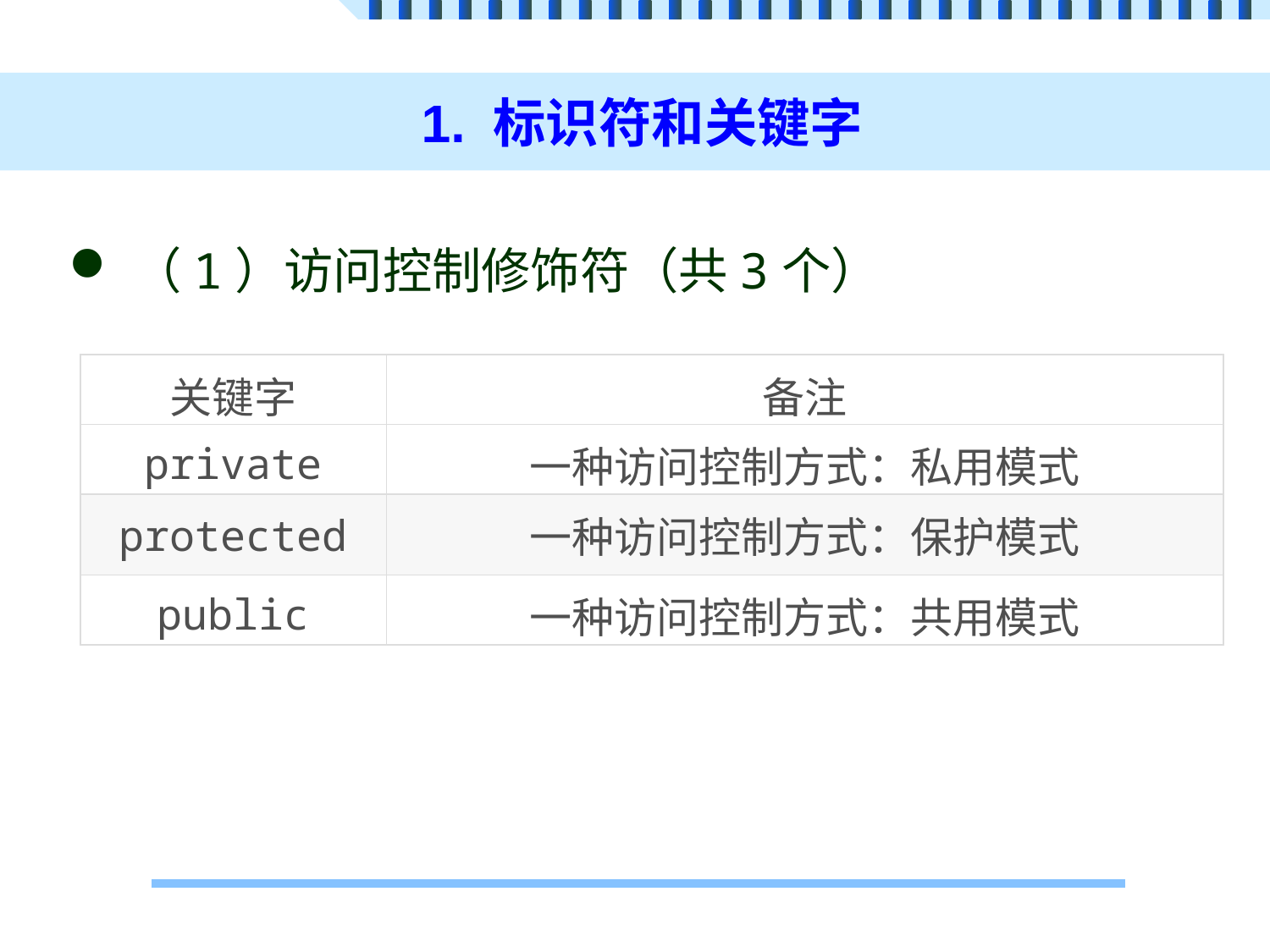

# 1. 标识符和关键字
（1）访问控制修饰符（共3个）
| 关键字 | 备注 |
| --- | --- |
| private | 一种访问控制方式：私用模式 |
| protected | 一种访问控制方式：保护模式 |
| public | 一种访问控制方式：共用模式 |